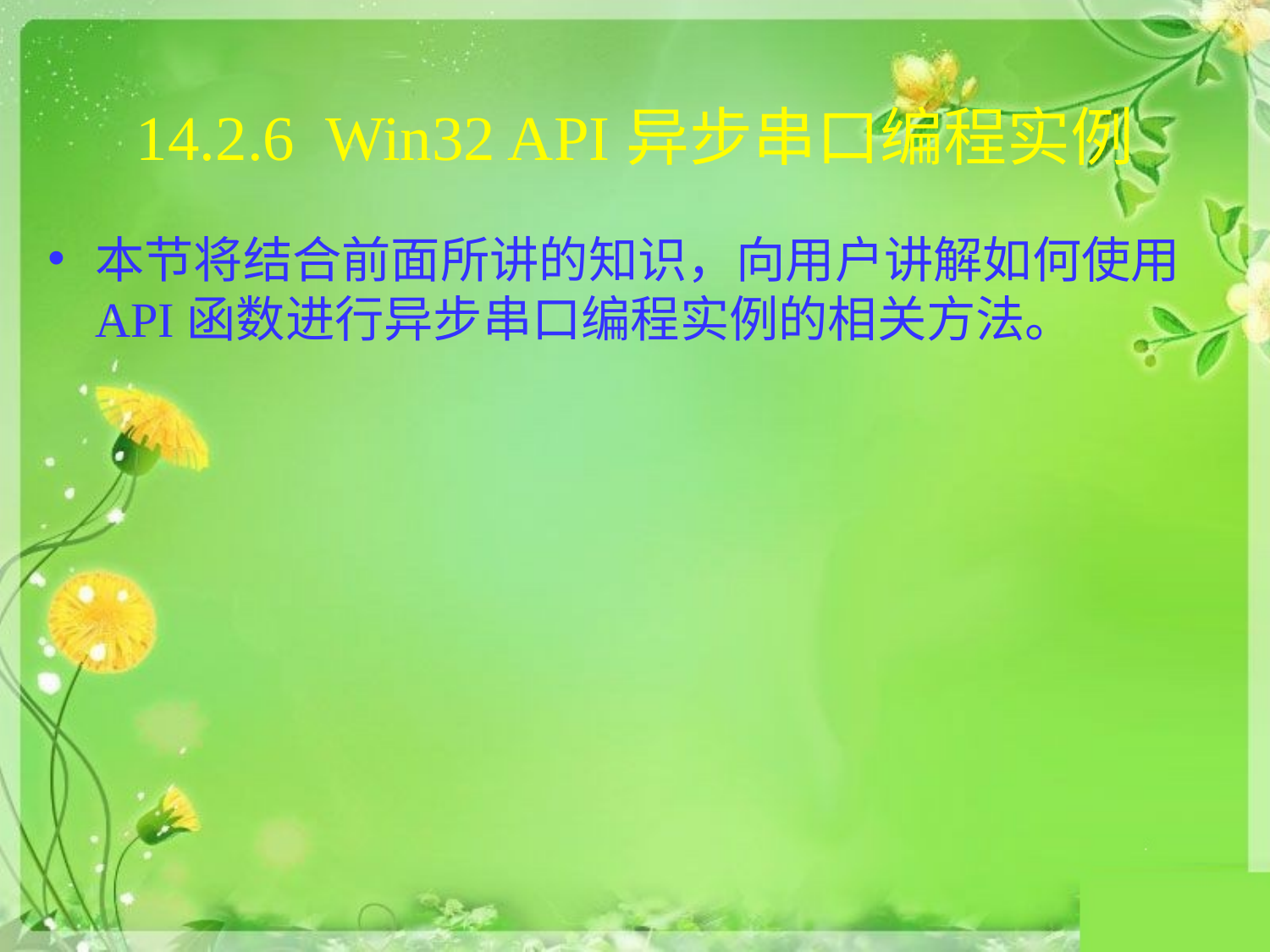

# 14.2.6  Win32 API异步串口编程实例
本节将结合前面所讲的知识，向用户讲解如何使用API函数进行异步串口编程实例的相关方法。